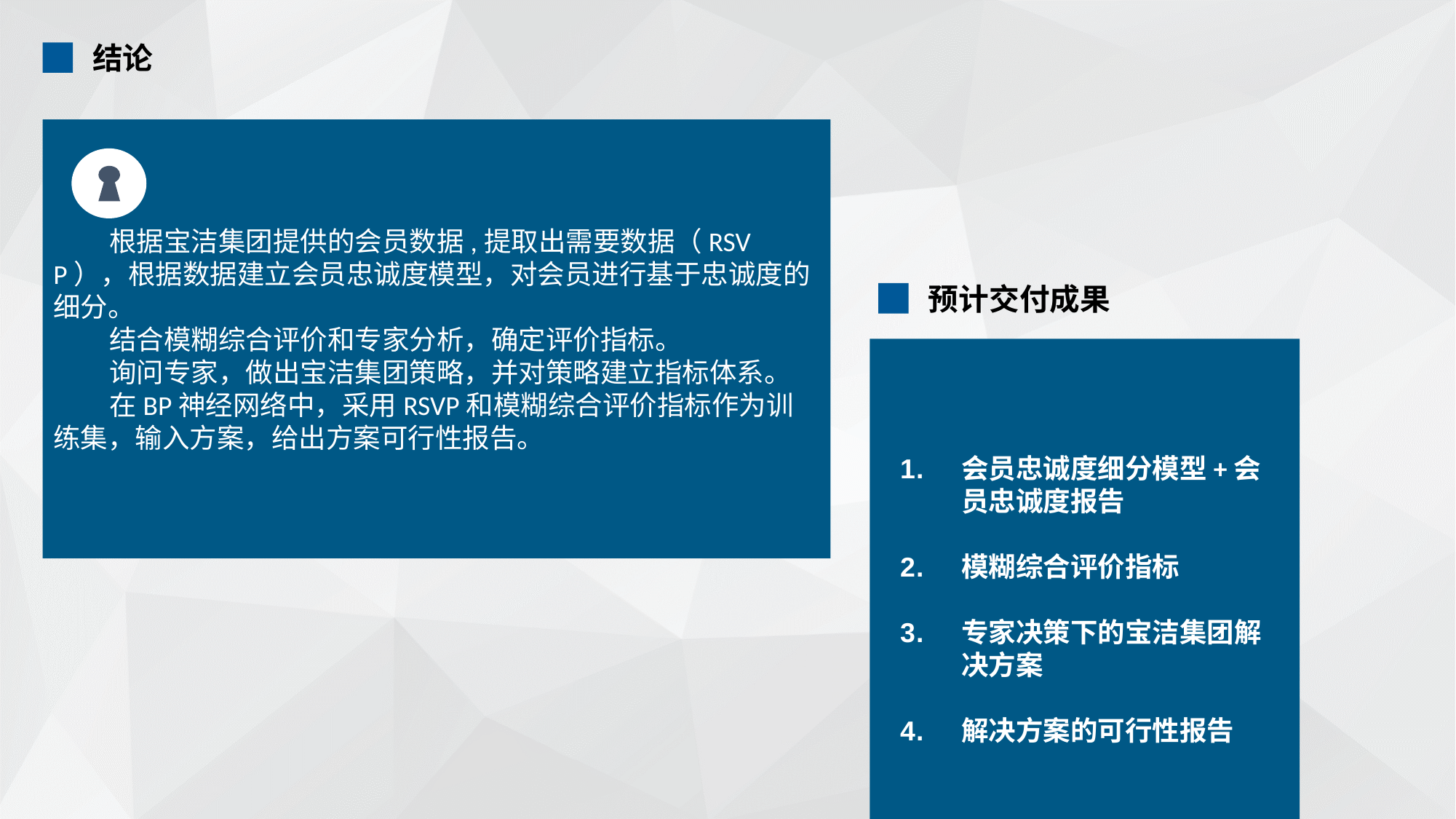

结论

        根据宝洁集团提供的会员数据,提取出需要数据（RSVP），根据数据建立会员忠诚度模型，对会员进行基于忠诚度的细分。
        结合模糊综合评价和专家分析，确定评价指标。
        询问专家，做出宝洁集团策略，并对策略建立指标体系。
        在BP神经网络中，采用RSVP和模糊综合评价指标作为训练集，输入方案，给出方案可行性报告。

预计交付成果

会员忠诚度细分模型+会员忠诚度报告

模糊综合评价指标

专家决策下的宝洁集团解决方案

解决方案的可行性报告